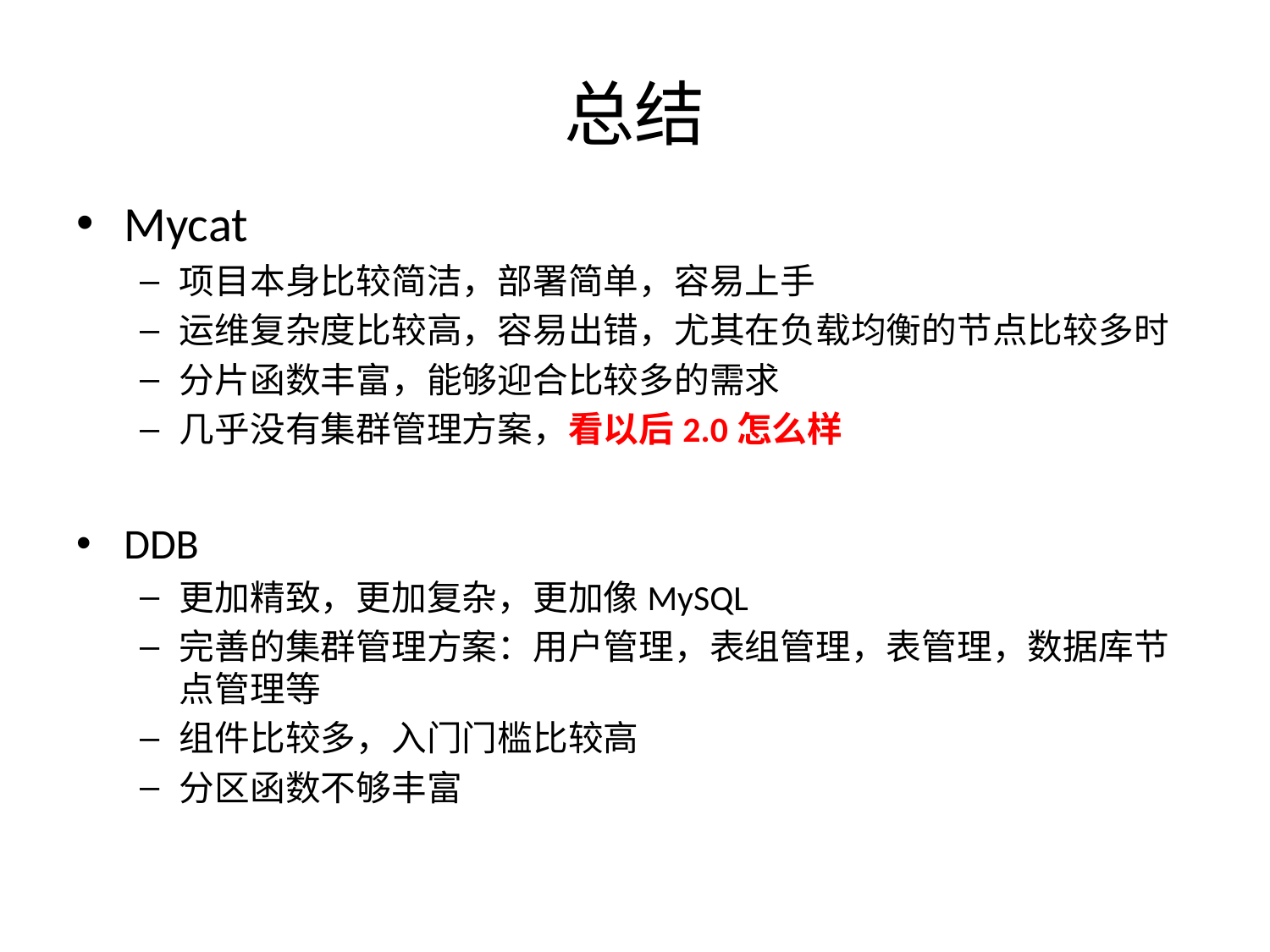

# 总结

Mycat
项目本身比较简洁，部署简单，容易上手
运维复杂度比较高，容易出错，尤其在负载均衡的节点比较多时
分片函数丰富，能够迎合比较多的需求
几乎没有集群管理方案，看以后2.0怎么样

DDB
更加精致，更加复杂，更加像MySQL
完善的集群管理方案：用户管理，表组管理，表管理，数据库节点管理等
组件比较多，入门门槛比较高
分区函数不够丰富